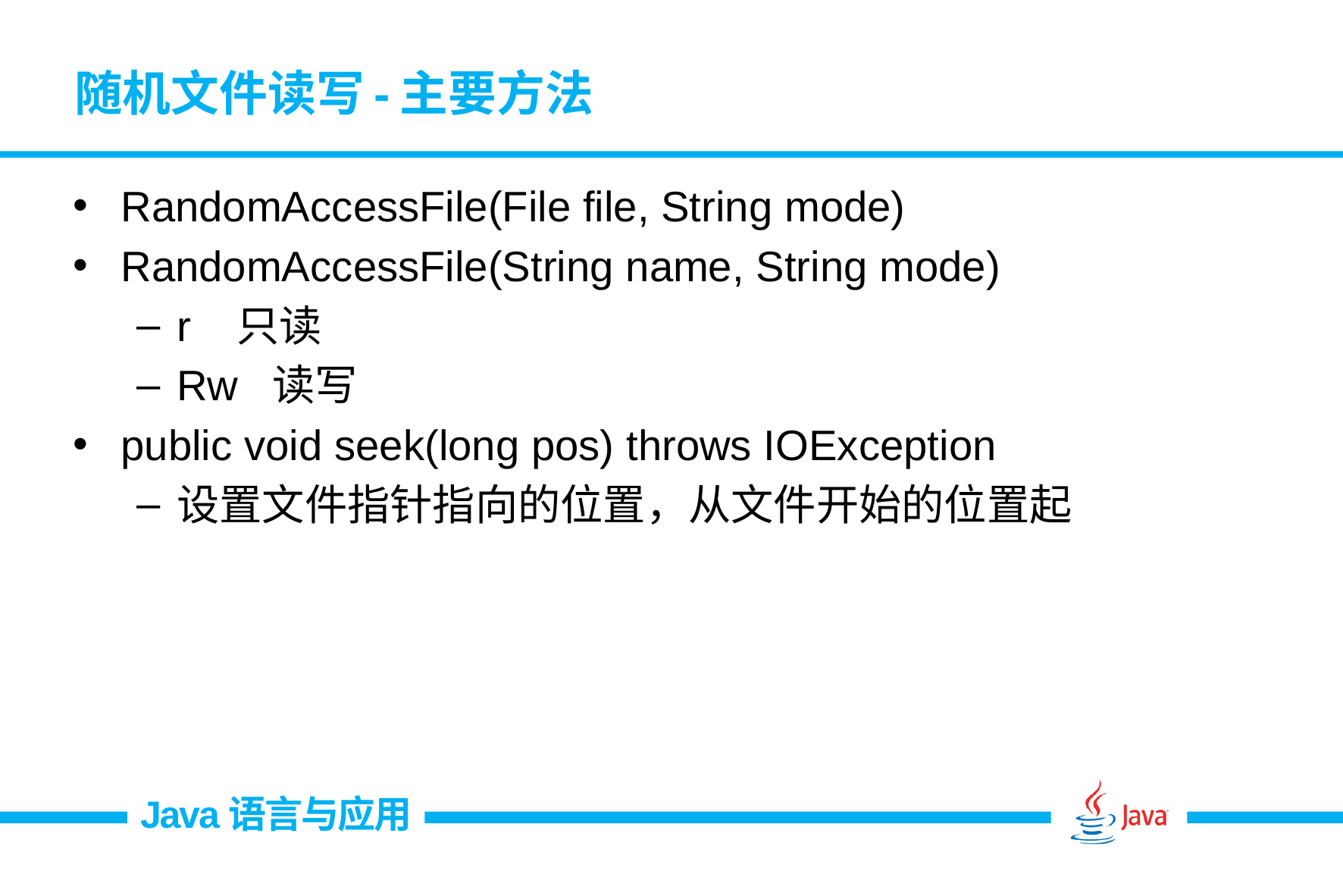

# 随机文件读写-主要方法
RandomAccessFile(File file, String mode)
RandomAccessFile(String name, String mode)
r   只读
Rw  读写
public void seek(long pos) throws IOException
设置文件指针指向的位置，从文件开始的位置起

95